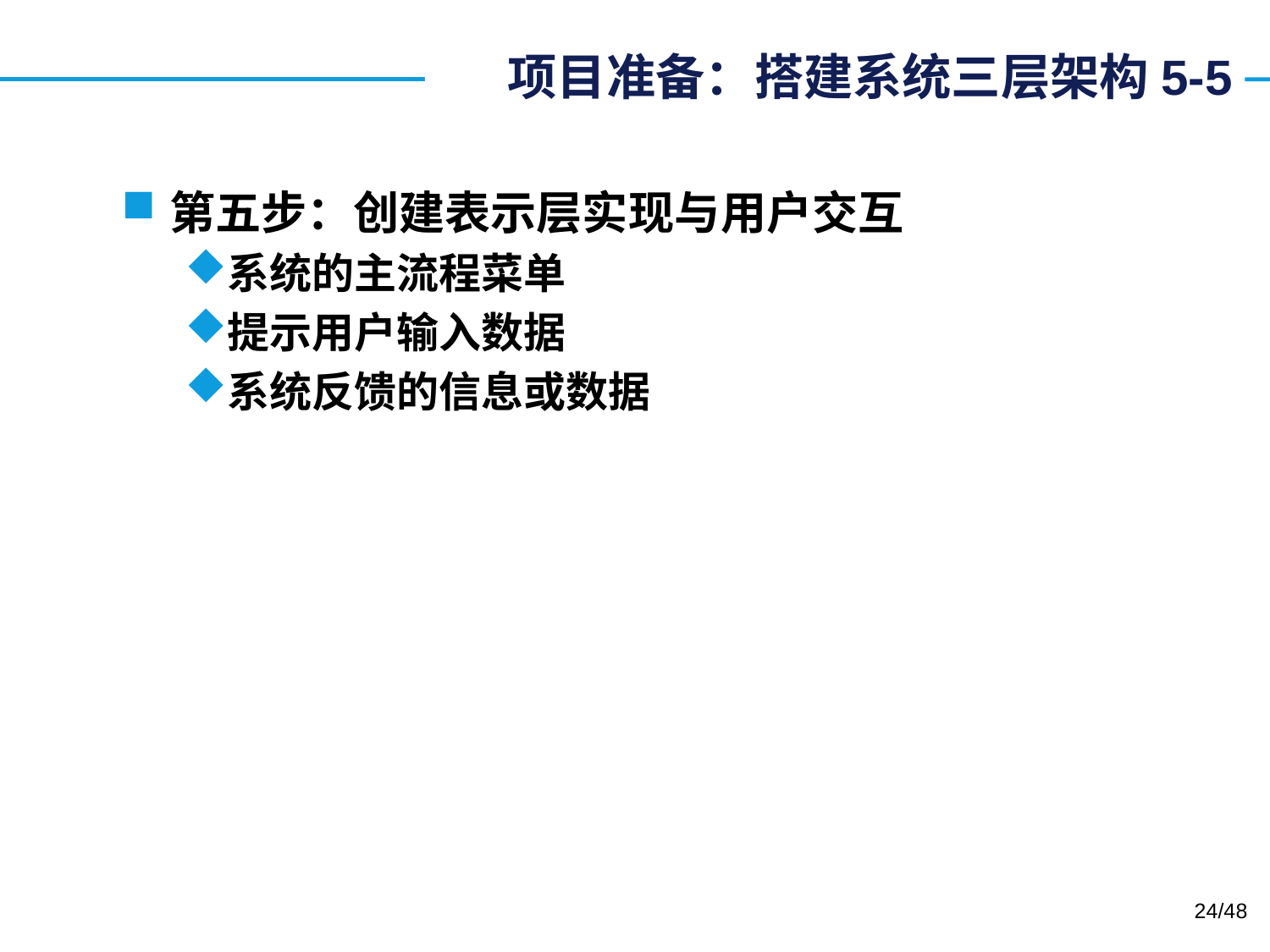

# 项目准备：完成接口设计5-5
项目准备：搭建系统三层架构5-5
第五步：创建表示层实现与用户交互
系统的主流程菜单
提示用户输入数据
系统反馈的信息或数据
24/48